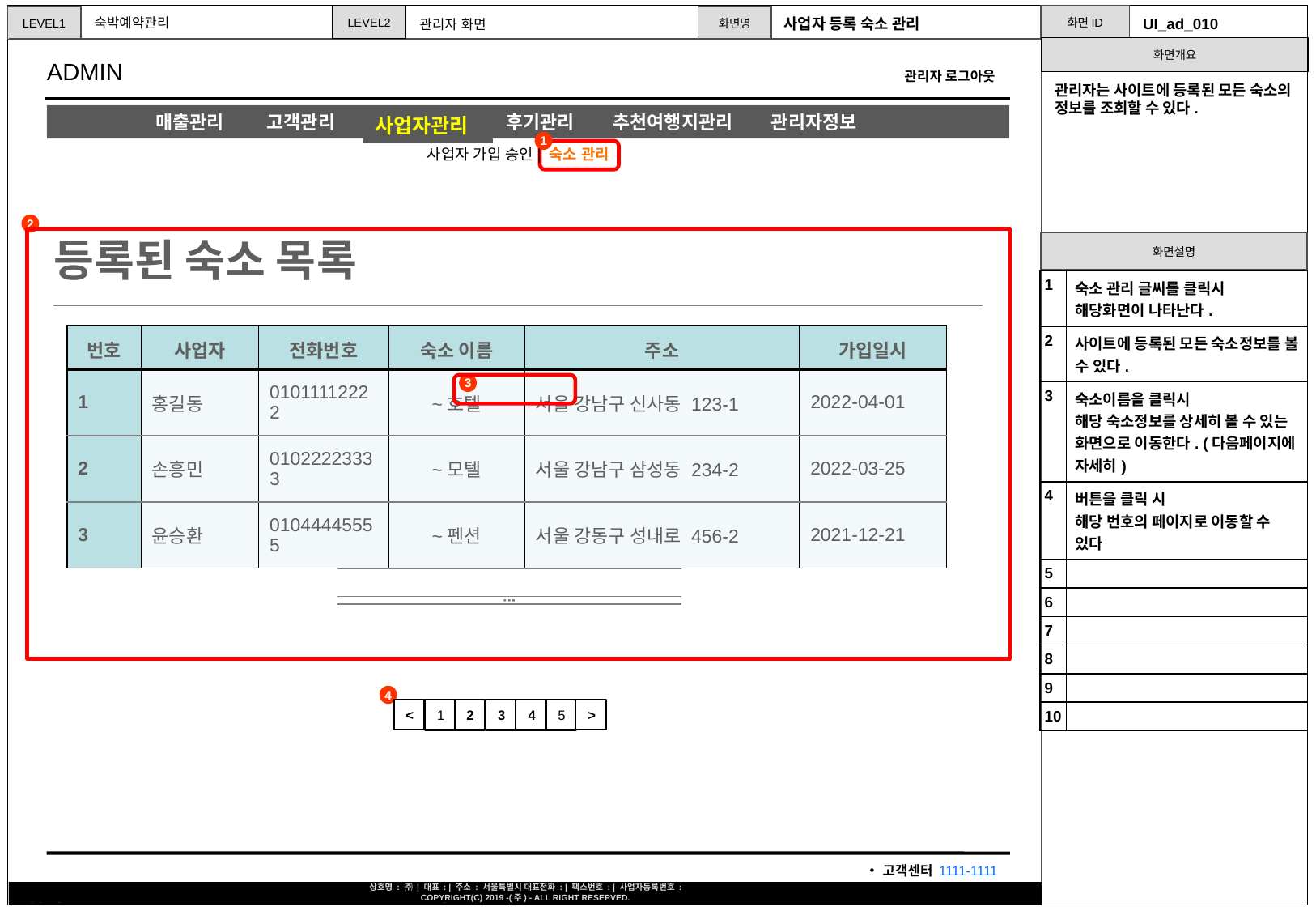

사업자 등록 숙소 관리
UI_ad_010
숙박예약관리
관리자 화면
관리자는 사이트에 등록된 모든 숙소의 정보를 조회할 수 있다.
사업자관리
1
사업자 가입 승인| 숙소 관리

2

등록된 숙소 목록
| 1 | 숙소 관리 글씨를 클릭시 해당화면이 나타난다. |
| --- | --- |
| 2 | 사이트에 등록된 모든 숙소정보를 볼 수 있다. |
| 3 | 숙소이름을 클릭시 해당 숙소정보를 상세히 볼 수 있는 화면으로 이동한다. (다음페이지에 자세히) |
| 4 | 버튼을 클릭 시 해당 번호의 페이지로 이동할 수 있다 |
| 5 |  |
| 6 |  |
| 7 |  |
| 8 |  |
| 9 |  |
| 10 |  |
| 번호 | 사업자 | 전화번호 | 숙소 이름 | 주소 | 가입일시 |
| --- | --- | --- | --- | --- | --- |
| 1 | 홍길동 | 01011112222 | ~호텔 | 서울 강남구 신사동 123-1 | 2022-04-01 |
| 2 | 손흥민 | 01022223333 | ~모텔 | 서울 강남구 삼성동 234-2 | 2022-03-25 |
| 3 | 윤승환 | 01044445555 | ~펜션 | 서울 강동구 성내로 456-2 | 2021-12-21 |
3

4
1
2
3
4
5
<
>